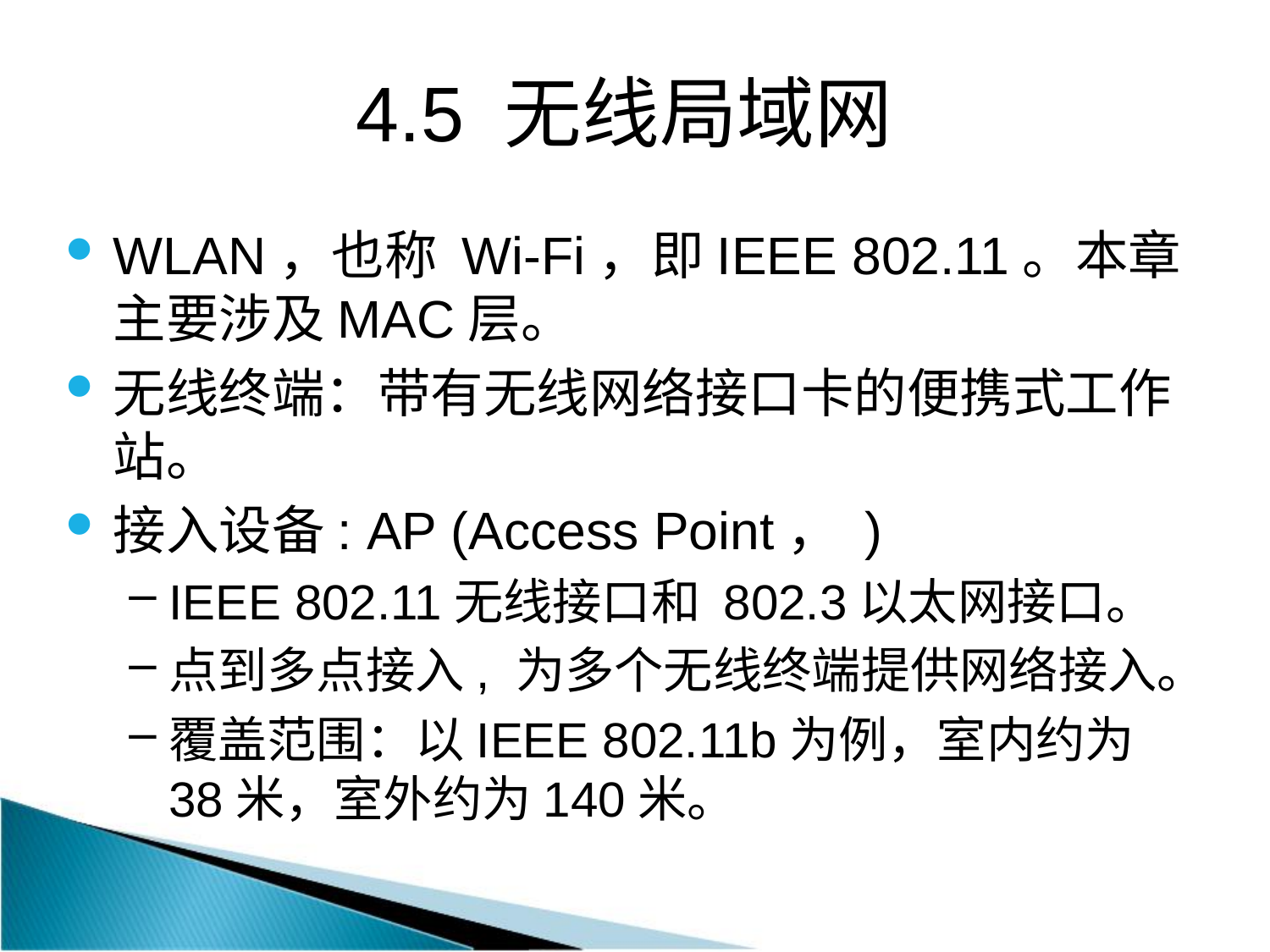

4.5 无线局域网
WLAN，也称 Wi-Fi，即IEEE 802.11。本章主要涉及MAC层。
无线终端：带有无线网络接口卡的便携式工作站。
接入设备: AP (Access Point， )
IEEE 802.11无线接口和 802.3以太网接口。
点到多点接入, 为多个无线终端提供网络接入。
覆盖范围：以IEEE 802.11b为例，室内约为38米，室外约为140米。